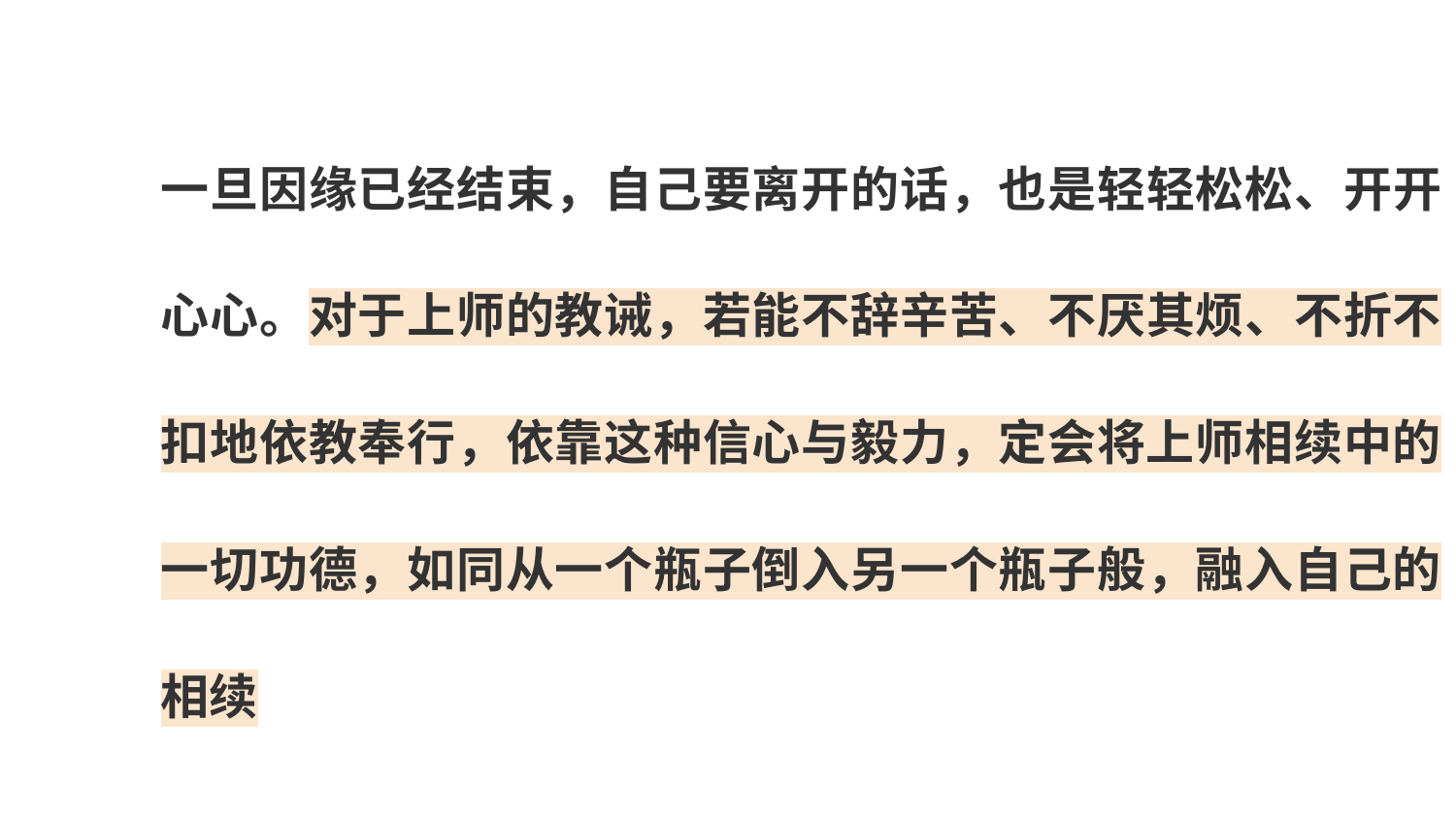

一旦因缘已经结束，自己要离开的话，也是轻轻松松、开开心心。对于上师的教诫，若能不辞辛苦、不厌其烦、不折不扣地依教奉行，依靠这种信心与毅力，定会将上师相续中的一切功德，如同从一个瓶子倒入另一个瓶子般，融入自己的相续